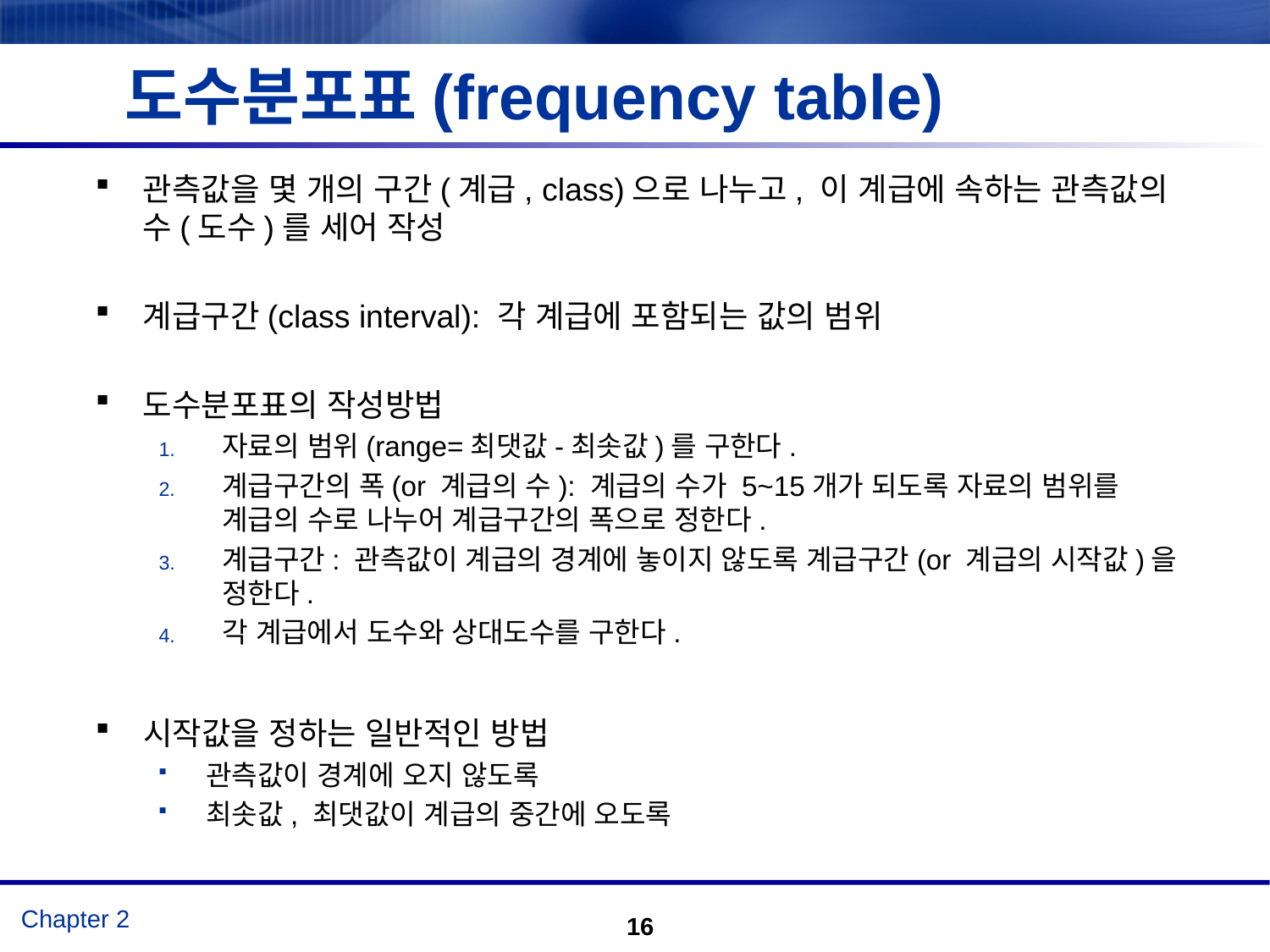

# 도수분포표(frequency table)
관측값을 몇 개의 구간(계급, class)으로 나누고, 이 계급에 속하는 관측값의 수(도수)를 세어 작성

계급구간(class interval): 각 계급에 포함되는 값의 범위

도수분포표의 작성방법
자료의 범위(range=최댓값-최솟값)를 구한다.
계급구간의 폭(or 계급의 수): 계급의 수가 5~15개가 되도록 자료의 범위를 계급의 수로 나누어 계급구간의 폭으로 정한다.
계급구간: 관측값이 계급의 경계에 놓이지 않도록 계급구간(or 계급의 시작값)을 정한다.
각 계급에서 도수와 상대도수를 구한다.

시작값을 정하는 일반적인 방법
관측값이 경계에 오지 않도록
최솟값, 최댓값이 계급의 중간에 오도록
16